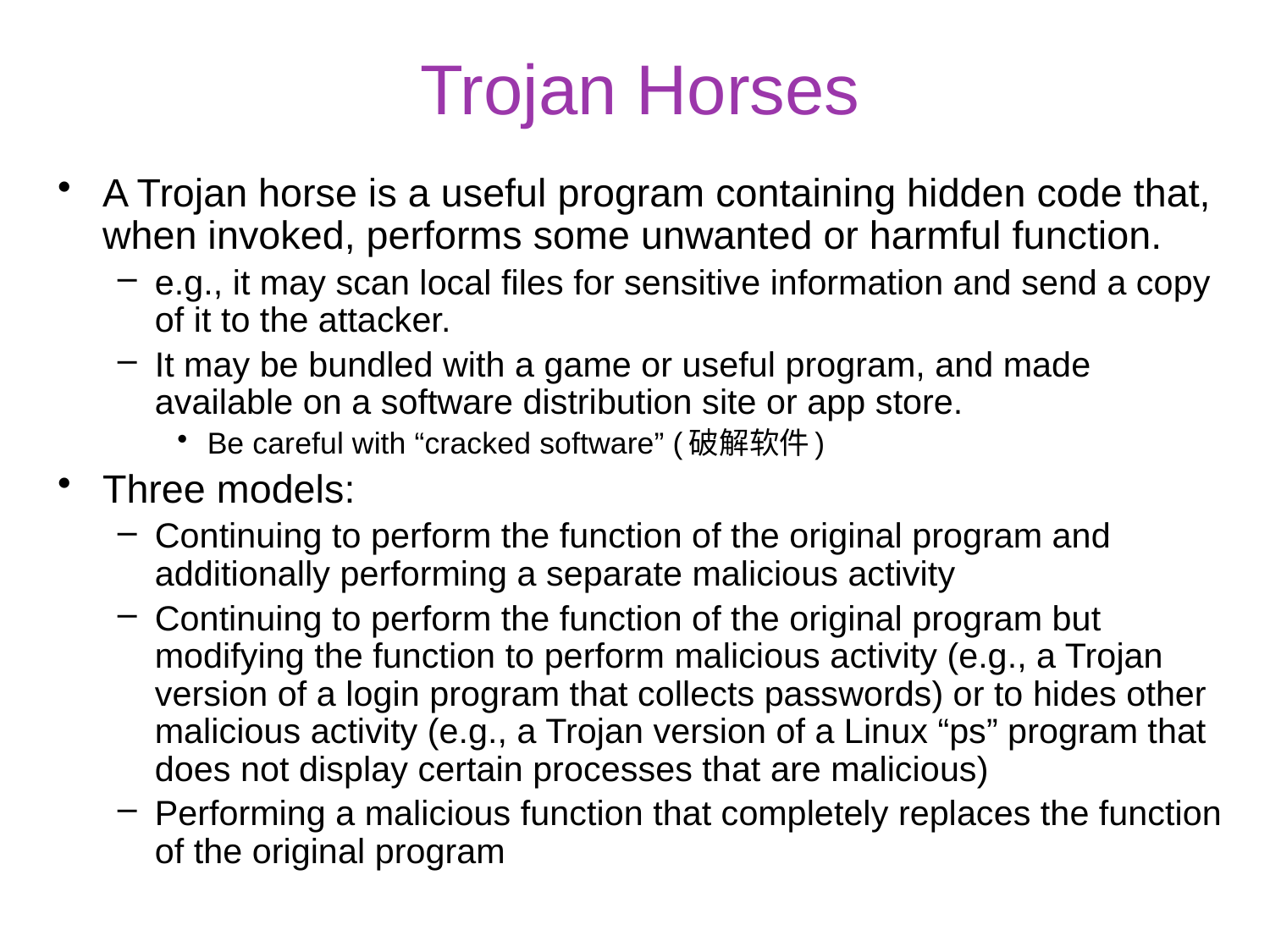

# Trojan Horses
A Trojan horse is a useful program containing hidden code that, when invoked, performs some unwanted or harmful function.
e.g., it may scan local files for sensitive information and send a copy of it to the attacker.
It may be bundled with a game or useful program, and made available on a software distribution site or app store.
Be careful with “cracked software” (破解软件)
Three models:
Continuing to perform the function of the original program and additionally performing a separate malicious activity
Continuing to perform the function of the original program but modifying the function to perform malicious activity (e.g., a Trojan version of a login program that collects passwords) or to hides other malicious activity (e.g., a Trojan version of a Linux “ps” program that does not display certain processes that are malicious)
Performing a malicious function that completely replaces the function of the original program

36